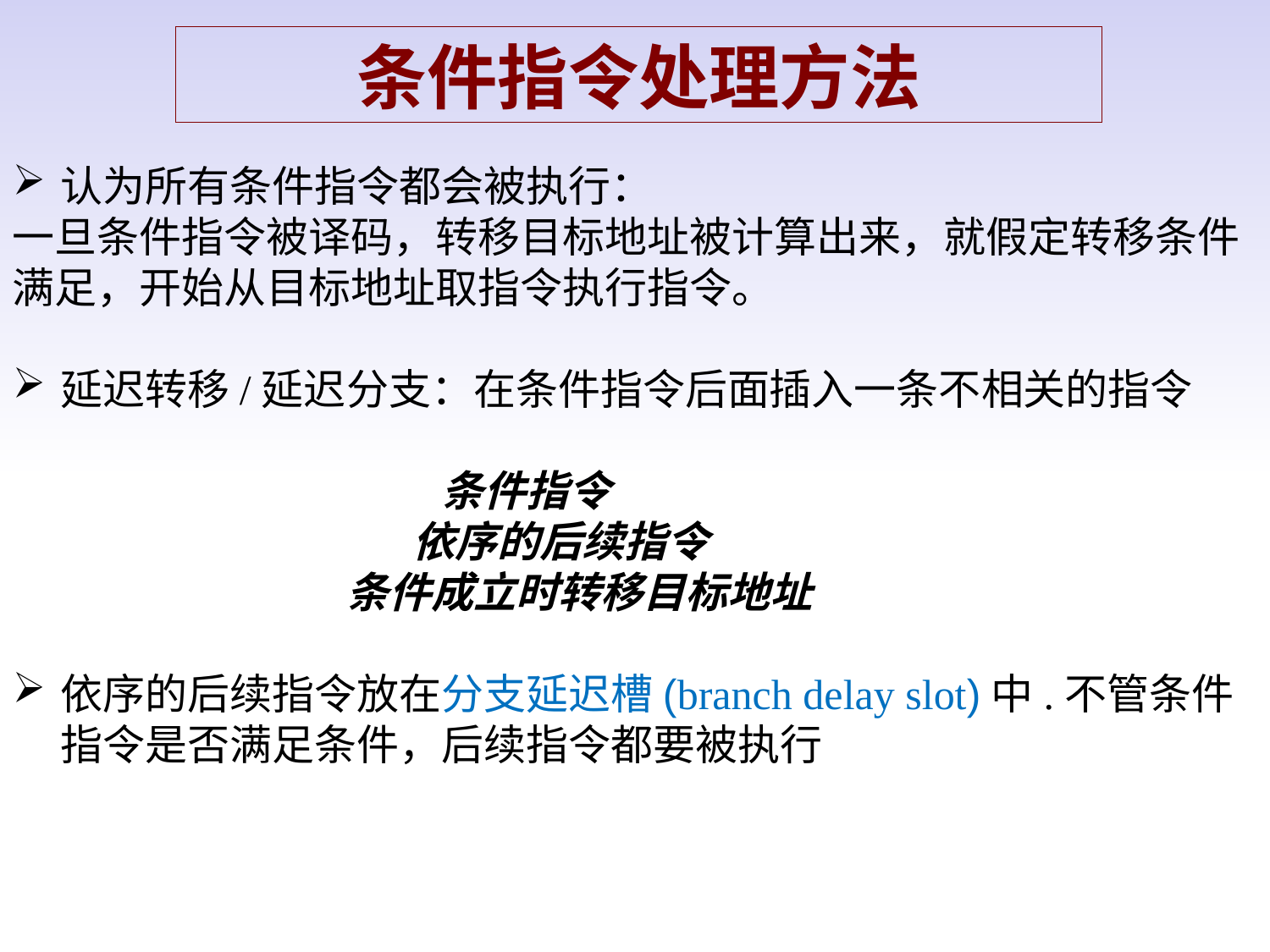

条件指令处理方法
认为所有条件指令都会被执行：
一旦条件指令被译码，转移目标地址被计算出来，就假定转移条件满足，开始从目标地址取指令执行指令。

延迟转移/延迟分支：在条件指令后面插入一条不相关的指令

                                            条件指令
                                         依序的后续指令
                                  条件成立时转移目标地址

依序的后续指令放在分支延迟槽(branch delay slot)中.不管条件指令是否满足条件，后续指令都要被执行